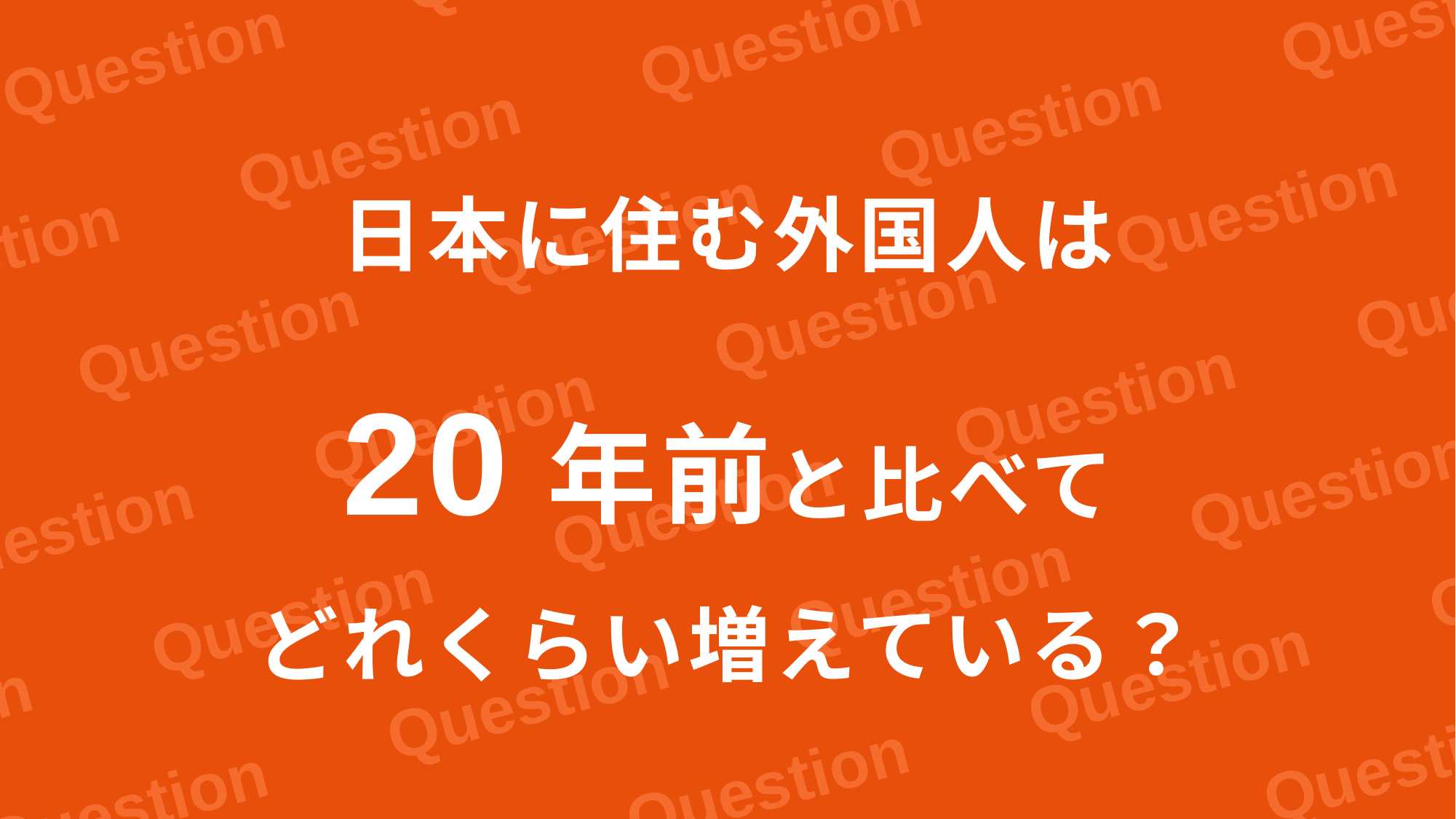

Question
Question
Question
Question
Question
Question
Question
Question
Question
Question
Question
Question
Question
Question
Question
Question
Question
Question
Question
Question
Question
Question
Question
Question
Question
Question
Question
Question
Question
Question
Question
Question
Question
Question
Question
Question
Question
Question
Question
Question
日本に住む外国人は
20年前と比べて
どれくらい増えている？